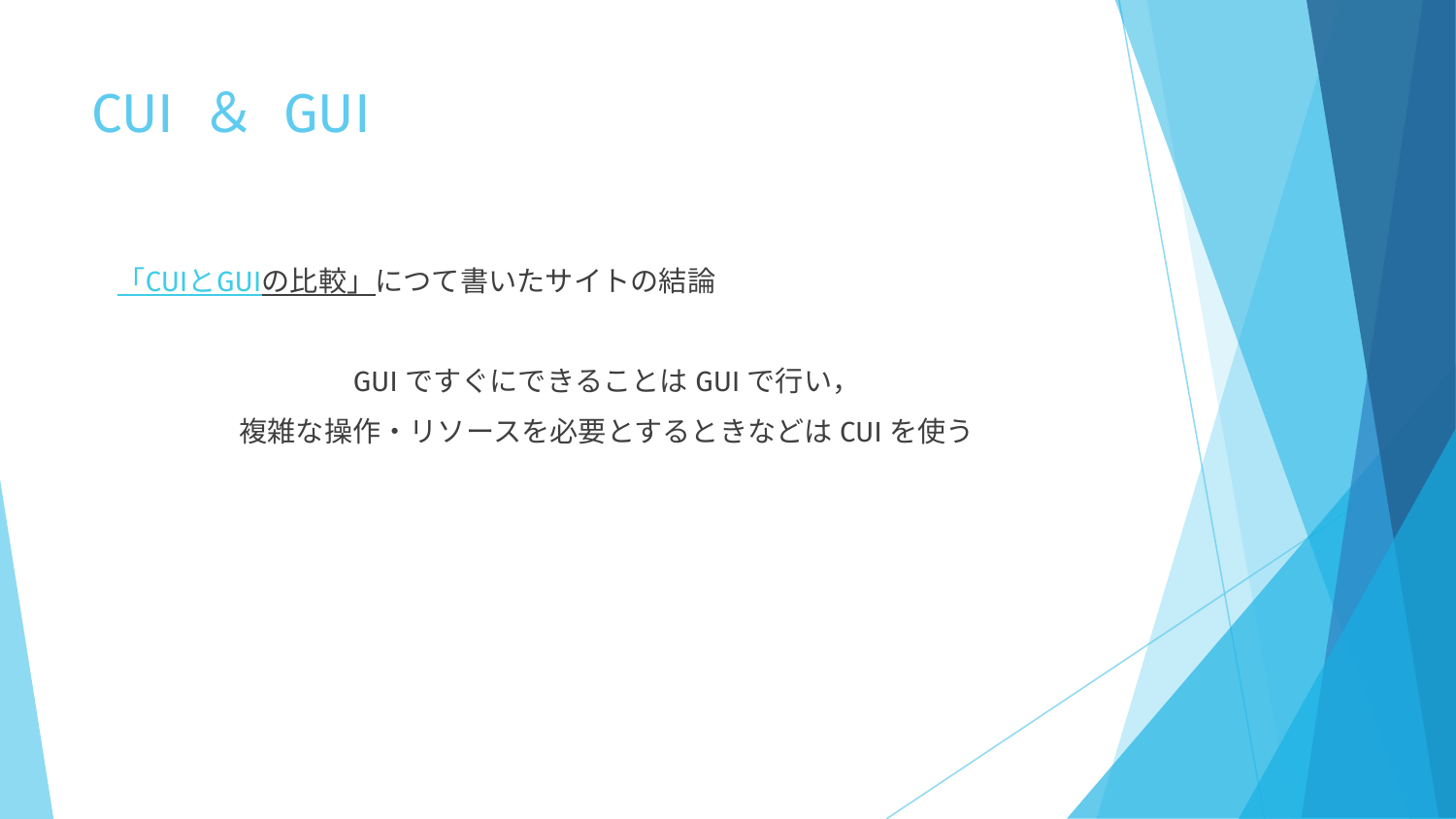

# CUI ＆ GUI
「CUIとGUIの比較」につて書いたサイトの結論

GUIですぐにできることはGUIで行い，
複雑な操作・リソースを必要とするときなどはCUIを使う